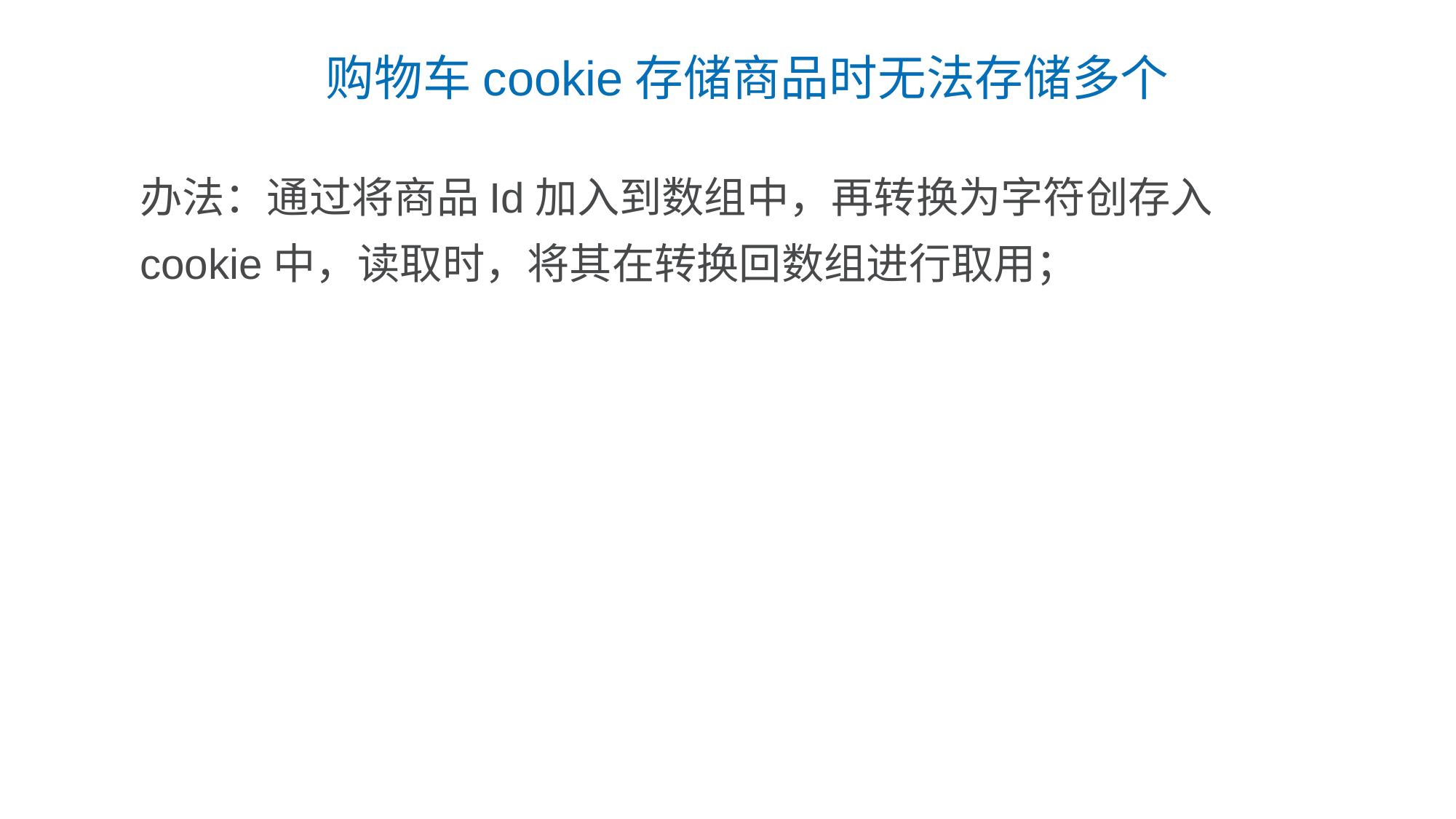

购物车cookie存储商品时无法存储多个
办法：通过将商品Id加入到数组中，再转换为字符创存入cookie中，读取时，将其在转换回数组进行取用；